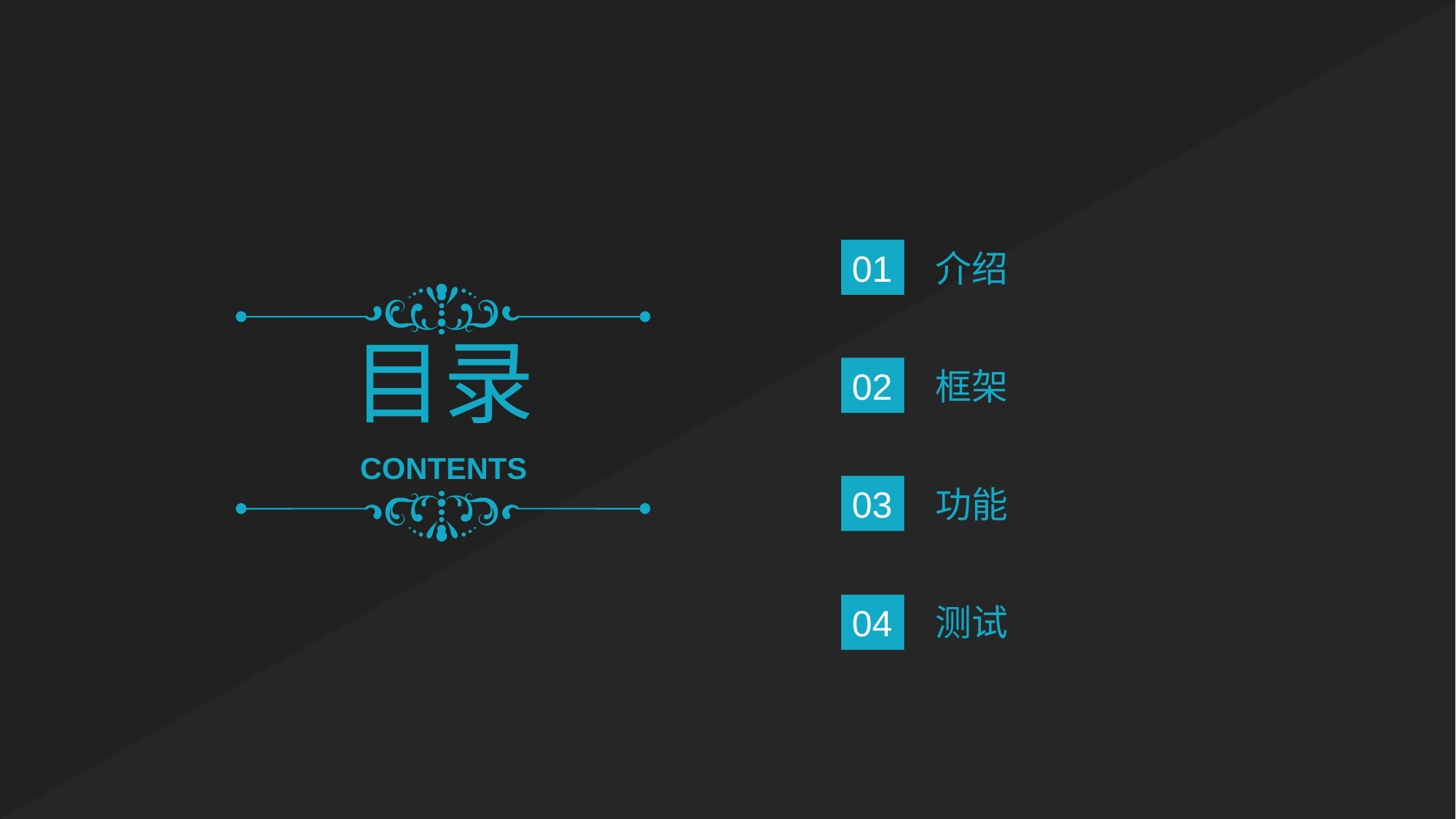

01
介绍

目录

02
框架
CONTENTS
03
功能

测试
04